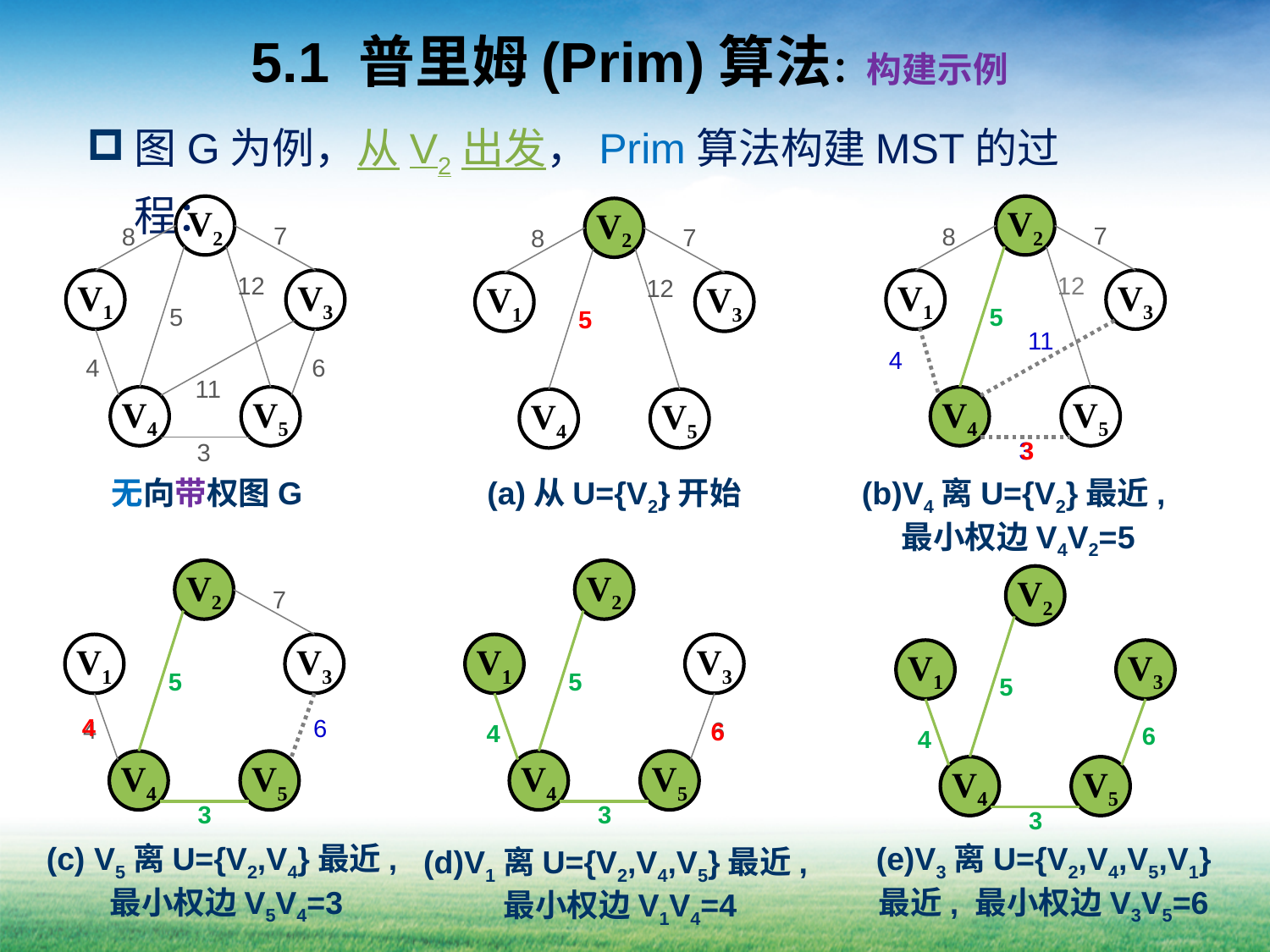

# 5.1 普里姆(Prim)算法：构建示例
图G为例，从V2出发，Prim算法构建MST的过程：
V2
V2
V2
7
7
8
8
7
8
12
12
12
V1
V3
V1
V3
V1
V3
5
5
5
11
4
6
4
11
V4
V5
V4
V5
V4
V5
3
3
3
无向带权图G
(a)从U={V2}开始
(b)V4离U={V2}最近,
最小权边V4V2=5
V2
V2
V2
7
V1
V3
V1
V3
V1
V3
5
5
5
4
6
4
6
6
4
6
4
V4
V5
V4
V5
V4
V5
3
3
3
(c) V5离U={V2,V4}最近,
最小权边V5V4=3
(e)V3离U={V2,V4,V5,V1}
最近, 最小权边V3V5=6
(d)V1离U={V2,V4,V5}最近,
最小权边V1V4=4